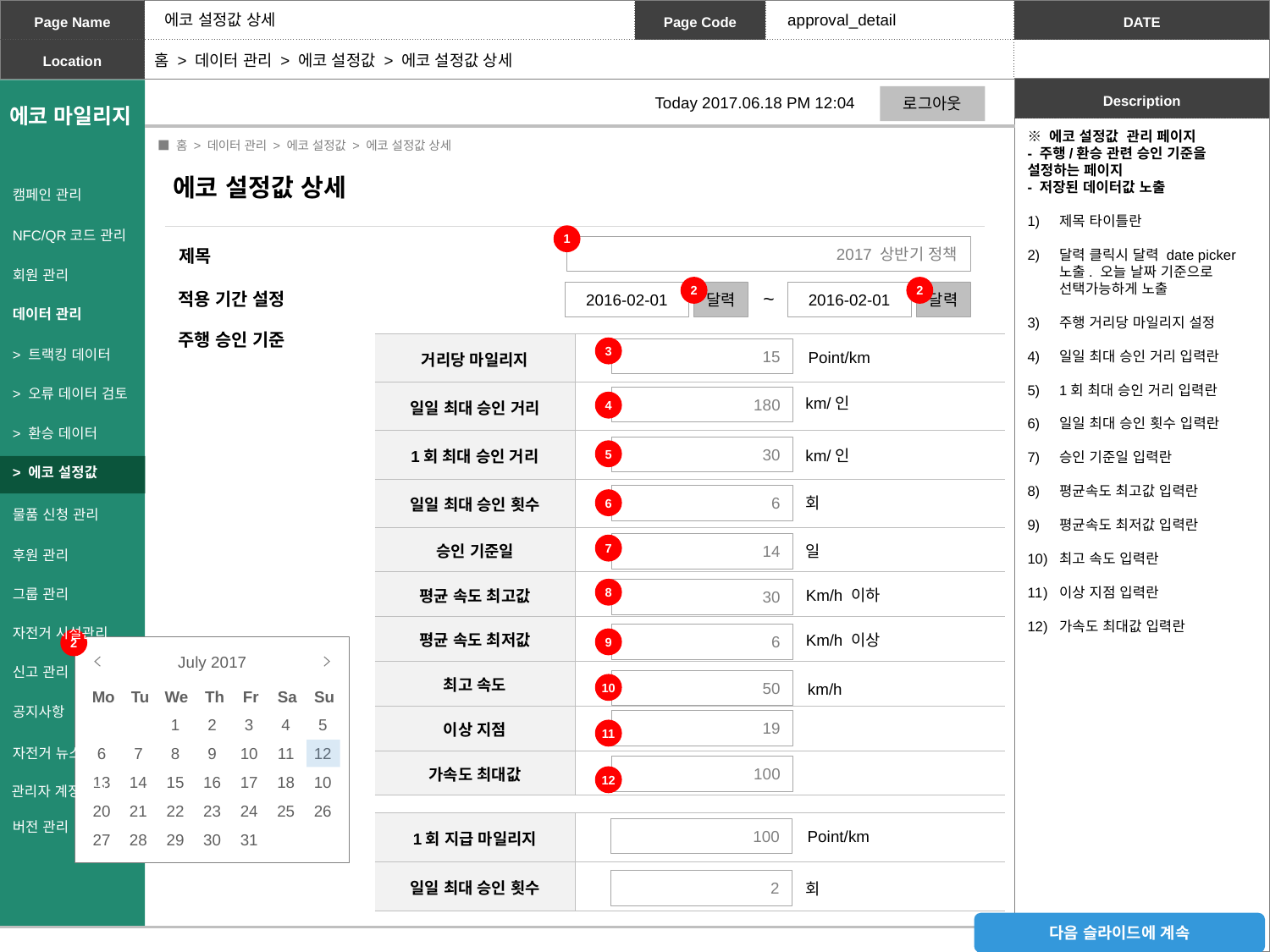

에코 설정값 상세
approval_detail
홈 > 데이터 관리 > 에코 설정값 > 에코 설정값 상세
로그아웃
Today 2017.06.18 PM 12:04
※ 에코 설정값  관리 페이지
- 주행/환승 관련 승인 기준을 설정하는 페이지
- 저장된 데이터값 노출

제목 타이틀란

달력 클릭시 달력 date picker 노출. 오늘 날짜 기준으로 선택가능하게 노출

주행 거리당 마일리지 설정

일일 최대 승인 거리 입력란

1회 최대 승인 거리 입력란

일일 최대 승인 횟수 입력란

승인 기준일 입력란

평균속도 최고값 입력란

평균속도 최저값 입력란

최고 속도 입력란

이상 지점 입력란

가속도 최대값 입력란

   ■ 홈 > 데이터 관리 > 에코 설정값 > 에코 설정값 상세
에코 설정값 상세
캠페인 관리
NFC/QR코드 관리
회원 관리
데이터 관리
> 트랙킹 데이터
> 오류 데이터 검토
> 환승 데이터
> 에코 설정값

물품 신청 관리
후원 관리
그룹 관리
자전거 시설관리
신고 관리
공지사항
자전거 뉴스
1
2017 상반기 정책
제목
2
2
~
2016-02-01
달력
2016-02-01
달력
적용 기간 설정
주행 승인 기준
| 거리당 마일리지 |  |
| --- | --- |
| 일일 최대 승인 거리 |  |
| 1회 최대 승인 거리 |  |
| 일일 최대 승인 횟수 |  |
| 승인 기준일 |  |
| 평균 속도 최고값 |  |
| 평균 속도 최저값 |  |
| 최고 속도 |  |
| 이상 지점 |  |
| 가속도 최대값 |  |
3
15
Point/km
180
km/인
4
30
km/인
5
6
회
6
14
7
일
8
30
Km/h 이하
6
Km/h 이상
9
2

July 2017

Mo
Tu
We
Th
Fr
Sa
Su
1
2
3
4
5
6
7
8
9
10
11
12
13
14
15
16
17
18
10
20
21
22
23
24
25
26
27
28
29
30
31

50
km/h
10
19
11
100
12
관리자 계정관리
버전 관리
| 1회 지급 마일리지 |  |
| --- | --- |
| 일일 최대 승인 횟수 |  |
100
Point/km
2
회
다음 슬라이드에 계속